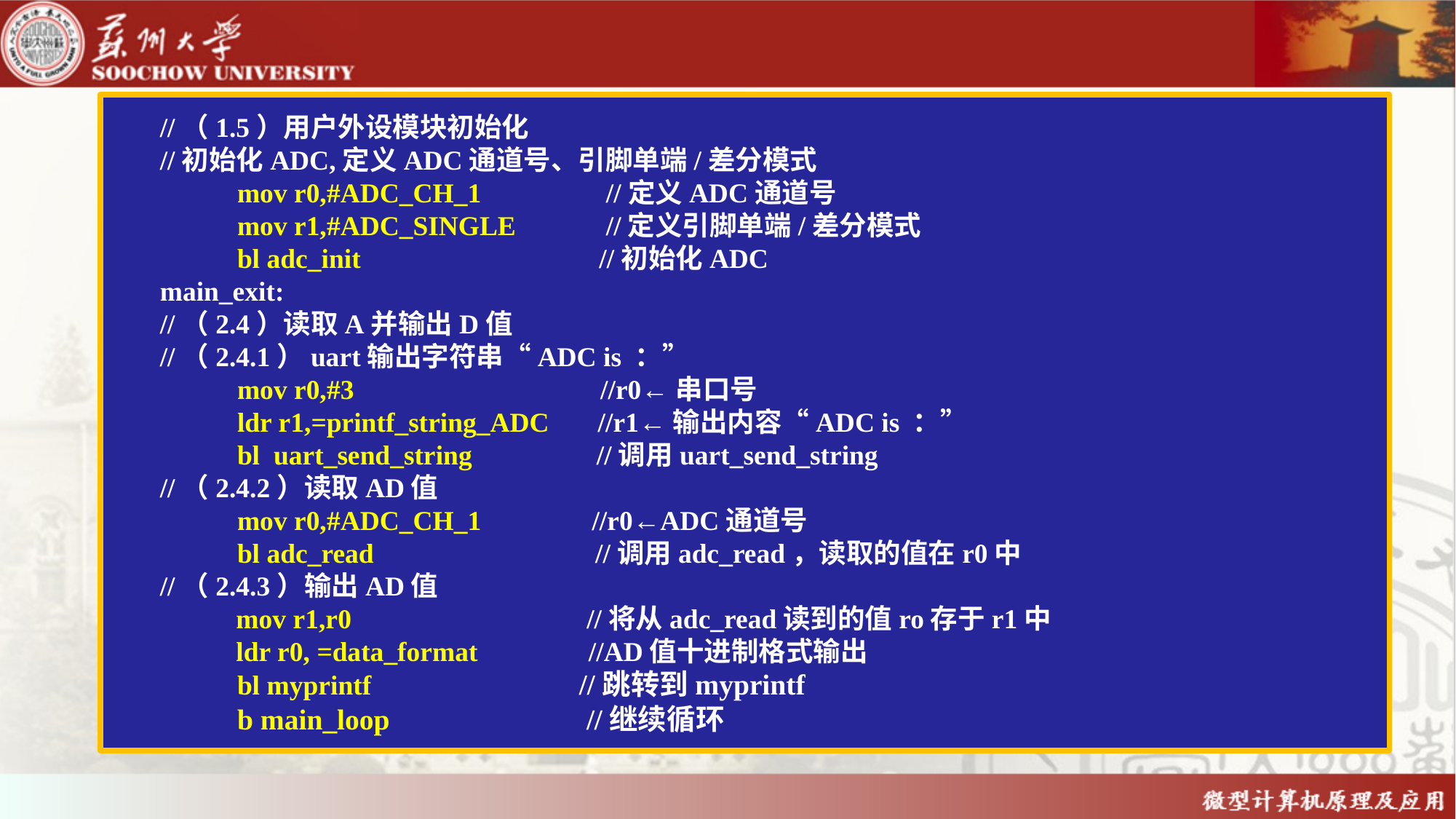

//（1.5）用户外设模块初始化
//初始化ADC,定义ADC通道号、引脚单端/差分模式
	mov r0,#ADC_CH_1	      //定义ADC通道号
	mov r1,#ADC_SINGLE             //定义引脚单端/差分模式
	bl adc_init		     //初始化ADC
main_exit:
//（2.4）读取A并输出D值
//（2.4.1）uart输出字符串“ADC is ：”
	mov r0,#3	                     //r0←串口号
	ldr r1,=printf_string_ADC       //r1←输出内容“ADC is ：”
	bl  uart_send_string                  //调用uart_send_string
//（2.4.2）读取AD值
	mov r0,#ADC_CH_1                //r0←ADC通道号
	bl adc_read                                //调用adc_read，读取的值在r0中
//（2.4.3）输出AD值
           mov r1,r0                                  //将从adc_read读到的值ro存于r1中
           ldr r0, =data_format                //AD值十进制格式输出
	bl myprintf		  //跳转到myprintf
	b main_loop                           //继续循环